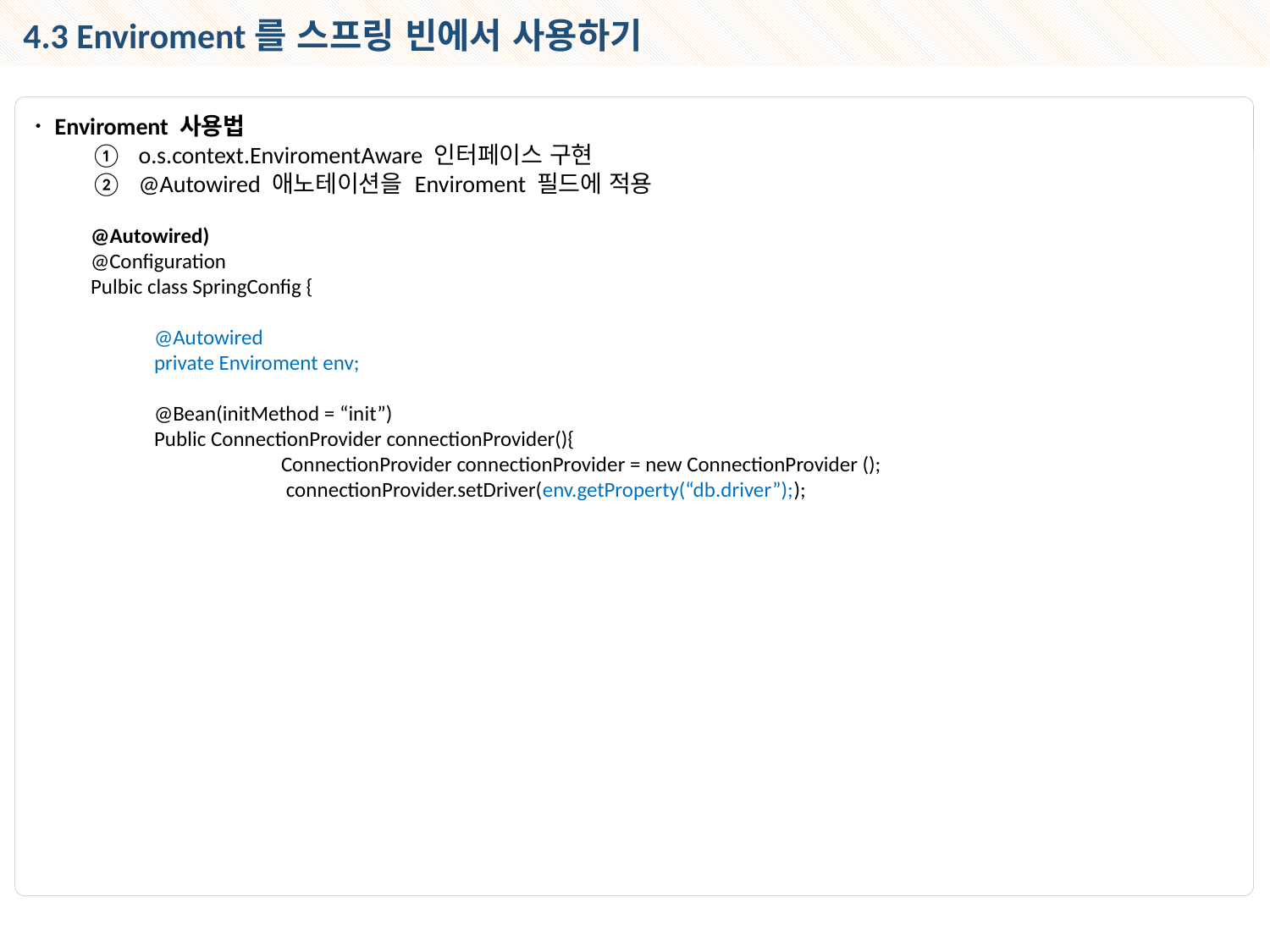

4.3 Enviroment를 스프링 빈에서 사용하기
ㆍEnviroment 사용법
o.s.context.EnviromentAware 인터페이스 구현
@Autowired 애노테이션을 Enviroment 필드에 적용
@Autowired)
@Configuration
Pulbic class SpringConfig {

@Autowired
private Enviroment env;

@Bean(initMethod = “init”)
Public ConnectionProvider connectionProvider(){
	ConnectionProvider connectionProvider = new ConnectionProvider ();
	 connectionProvider.setDriver(env.getProperty(“db.driver”););